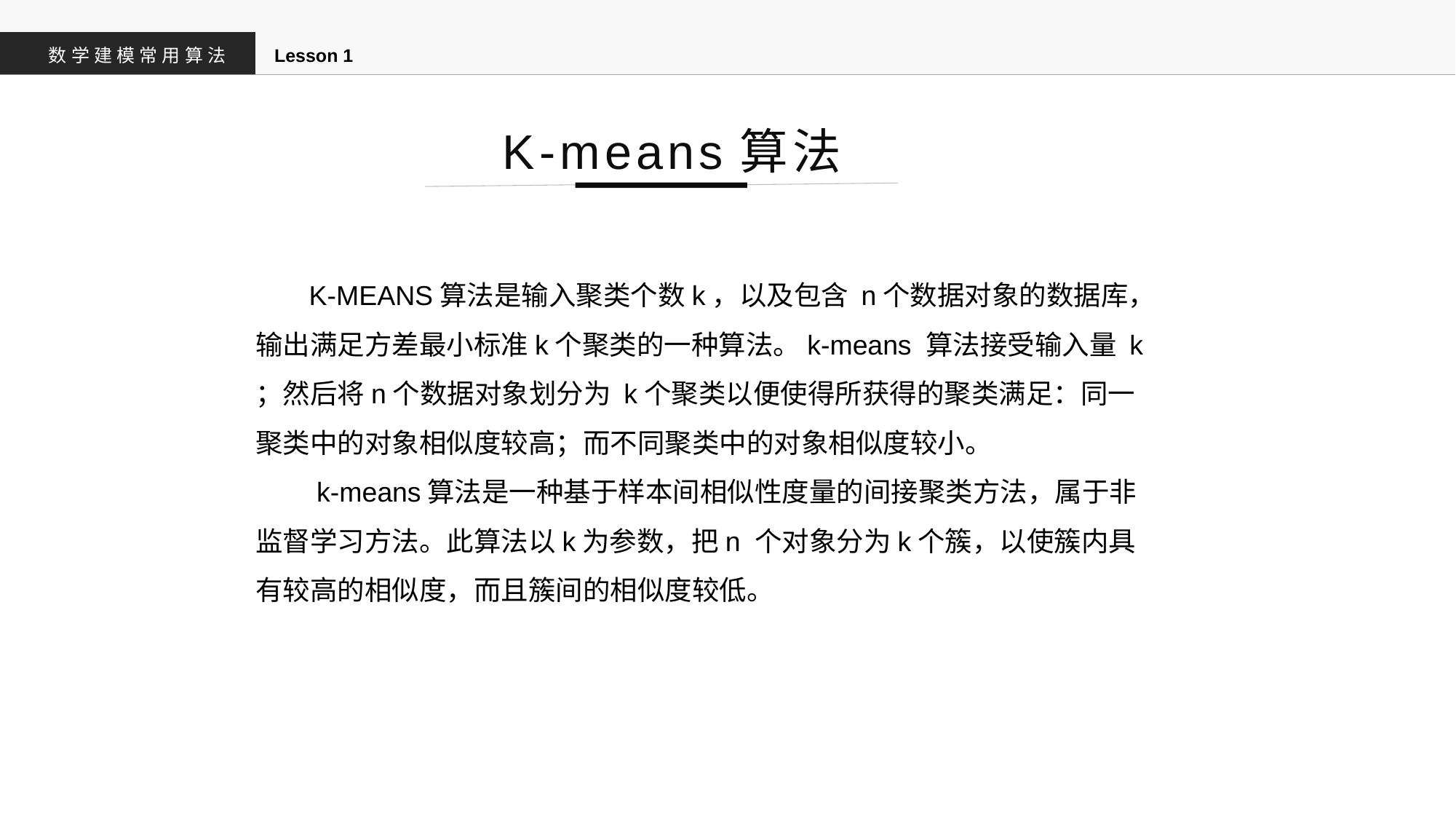

数学建模常用算法
Lesson 1
K-means算法

       K-MEANS算法是输入聚类个数k，以及包含 n个数据对象的数据库，输出满足方差最小标准k个聚类的一种算法。k-means 算法接受输入量 k ；然后将n个数据对象划分为 k个聚类以便使得所获得的聚类满足：同一聚类中的对象相似度较高；而不同聚类中的对象相似度较小。
        k-means算法是一种基于样本间相似性度量的间接聚类方法，属于非监督学习方法。此算法以k为参数，把n 个对象分为k个簇，以使簇内具有较高的相似度，而且簇间的相似度较低。